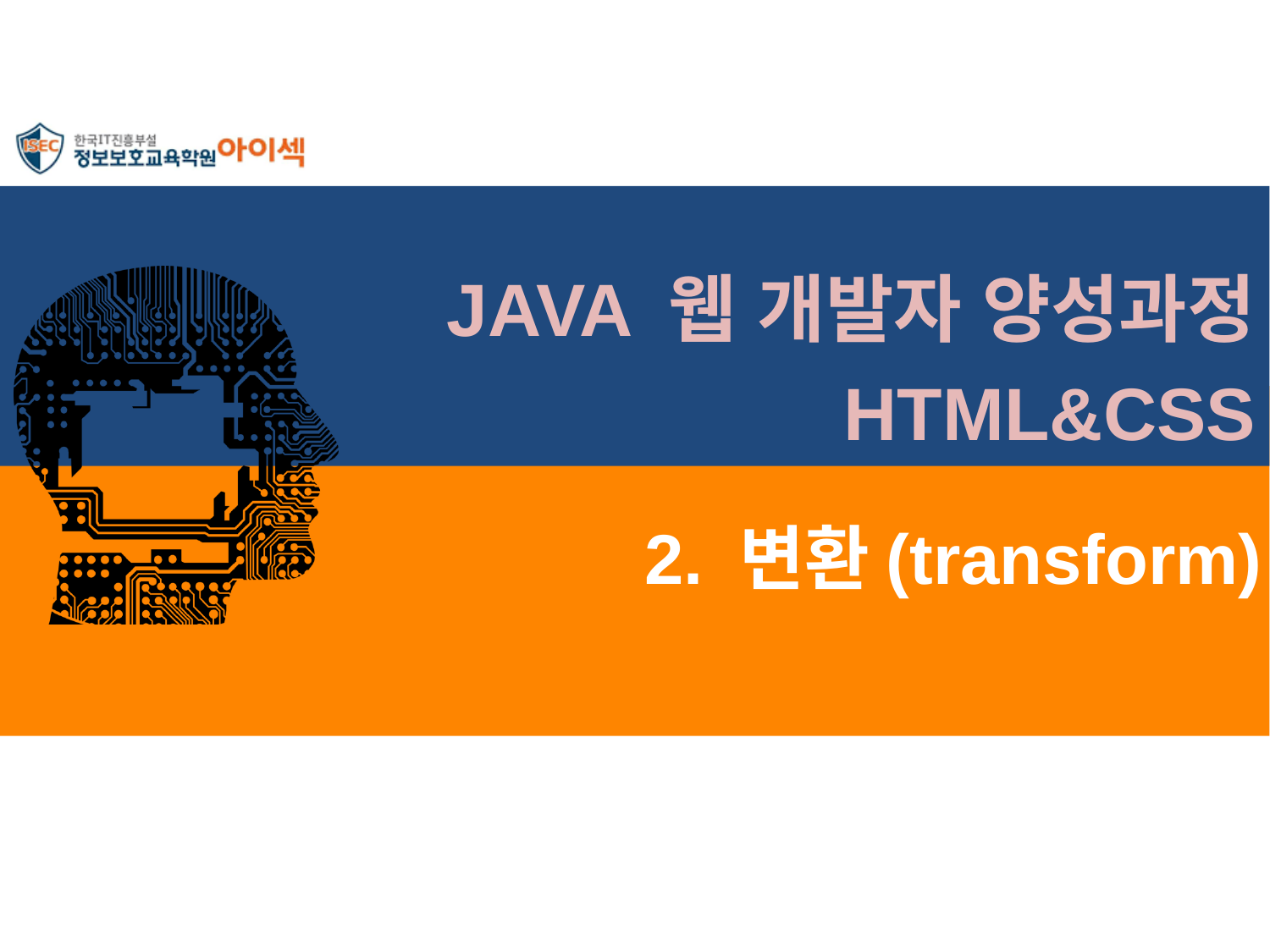

JAVA 웹 개발자 양성과정
HTML&CSS
# 2. 변환(transform)